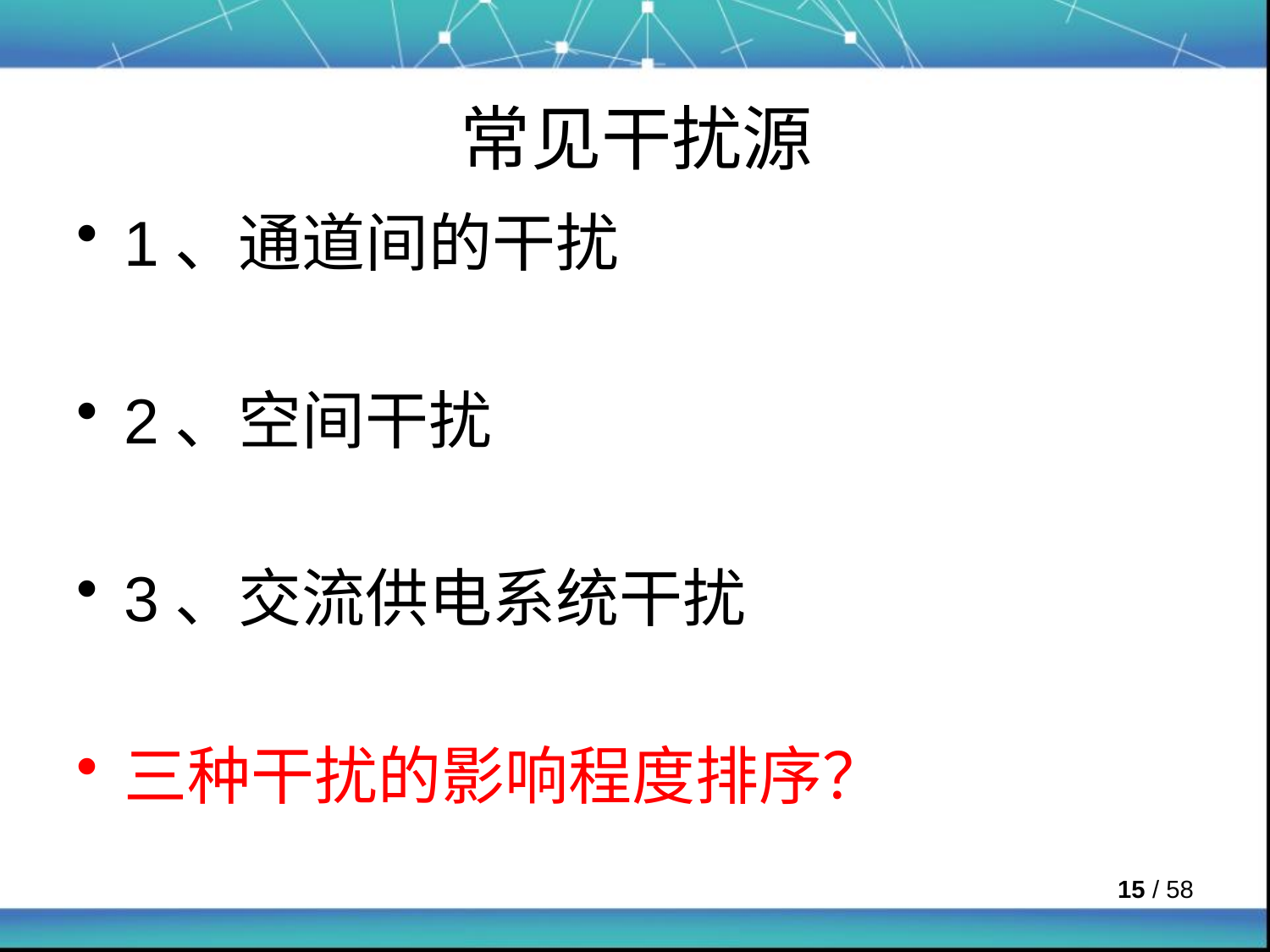

# 常见干扰源
1、通道间的干扰

2、空间干扰

3、交流供电系统干扰

三种干扰的影响程度排序？
15 / 58